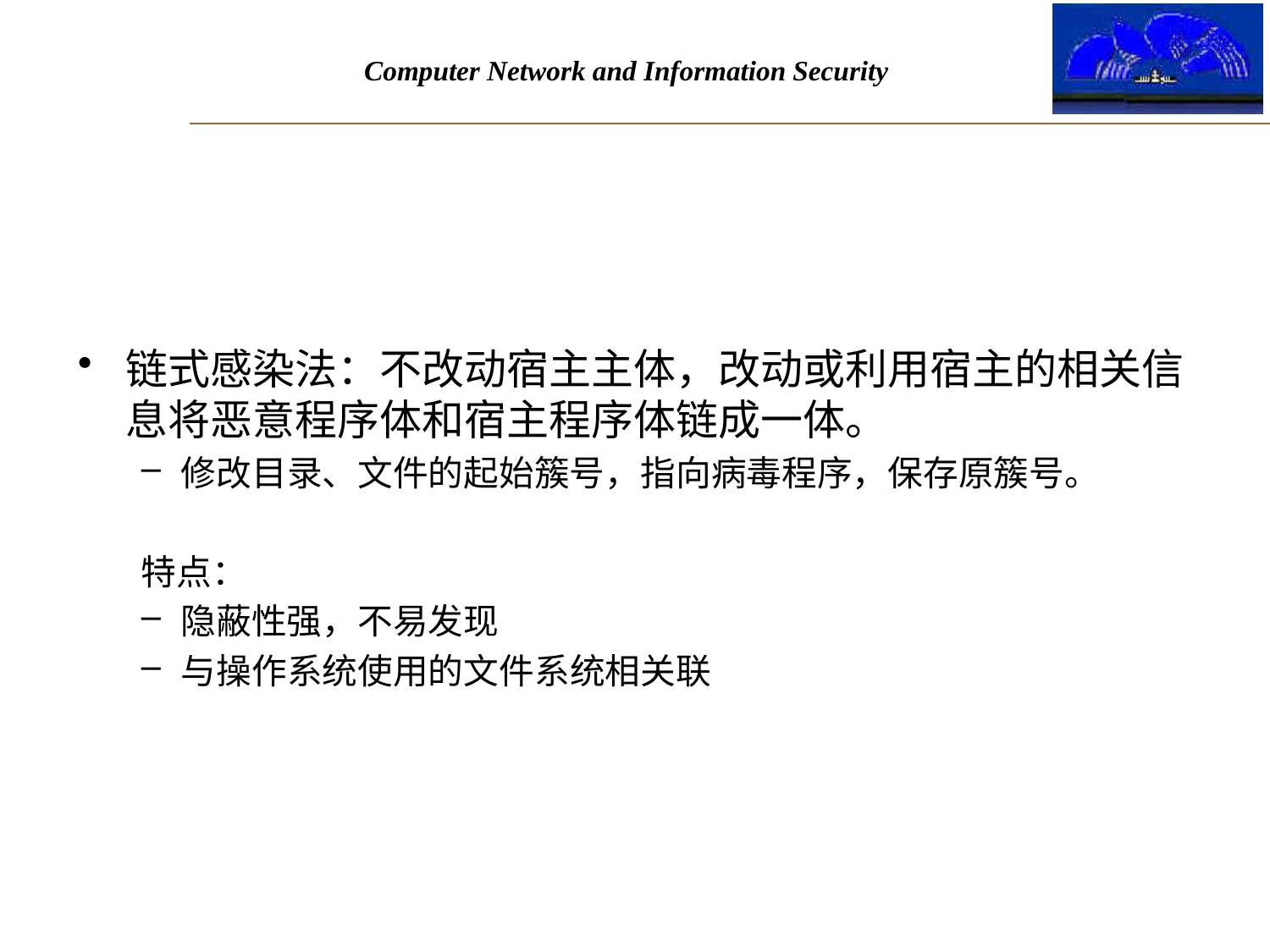

#
链式感染法：不改动宿主主体，改动或利用宿主的相关信息将恶意程序体和宿主程序体链成一体。
修改目录、文件的起始簇号，指向病毒程序，保存原簇号。

特点：
隐蔽性强，不易发现
与操作系统使用的文件系统相关联